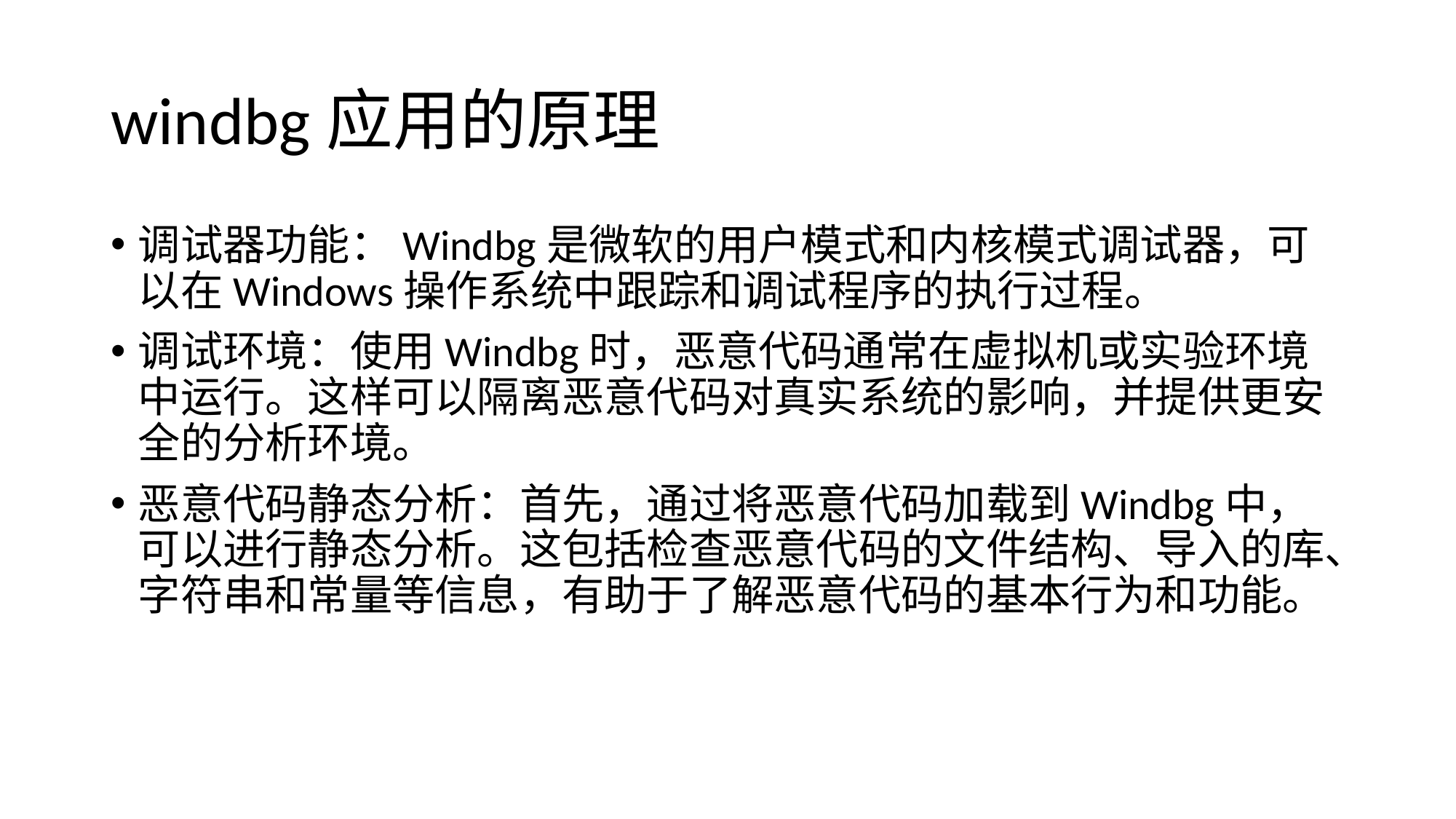

# windbg应用的原理
调试器功能：Windbg是微软的用户模式和内核模式调试器，可以在Windows操作系统中跟踪和调试程序的执行过程。
调试环境：使用Windbg时，恶意代码通常在虚拟机或实验环境中运行。这样可以隔离恶意代码对真实系统的影响，并提供更安全的分析环境。
恶意代码静态分析：首先，通过将恶意代码加载到Windbg中，可以进行静态分析。这包括检查恶意代码的文件结构、导入的库、字符串和常量等信息，有助于了解恶意代码的基本行为和功能。